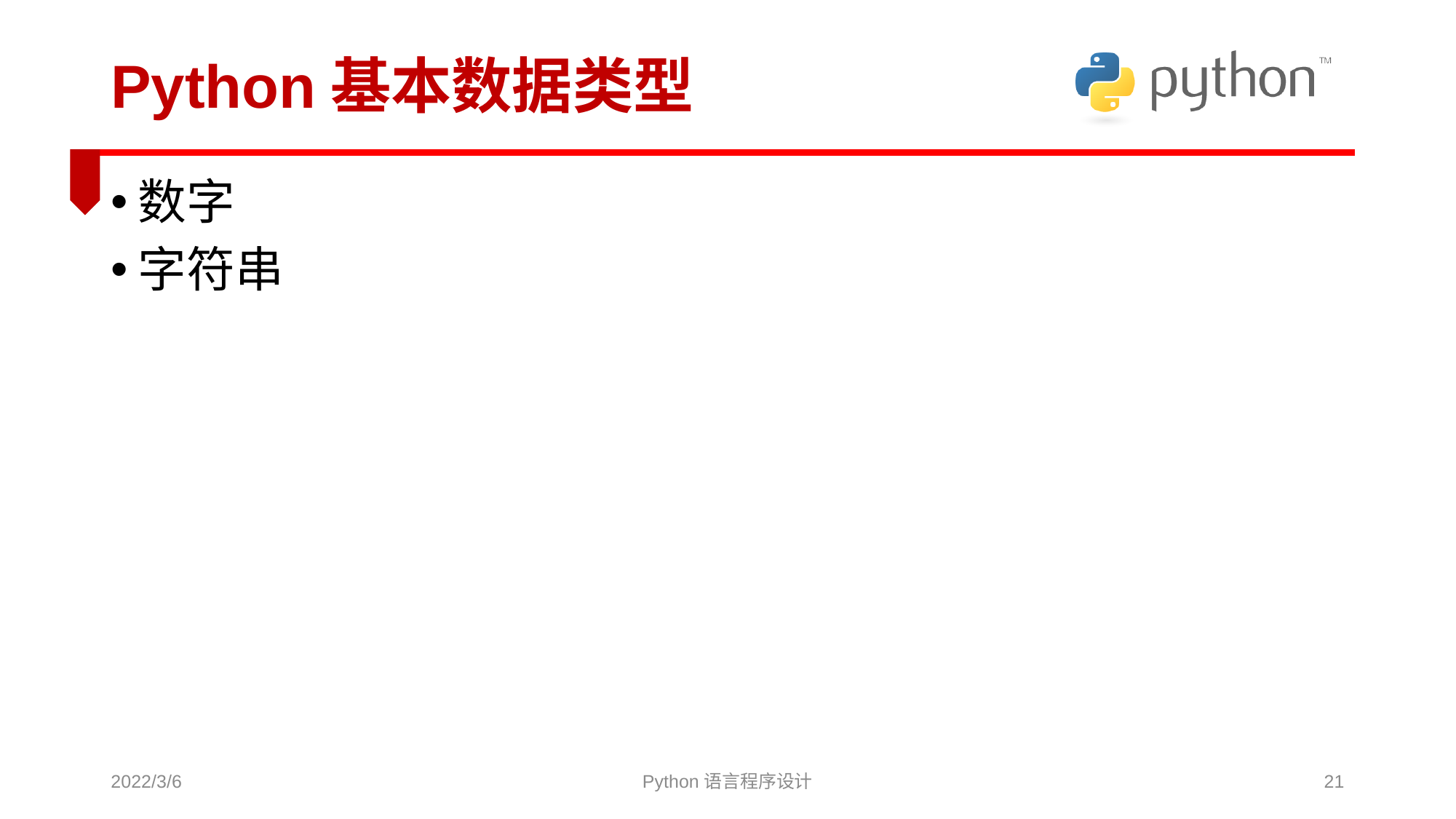

# Python基本数据类型
数字
字符串
2022/3/6
Python语言程序设计
21